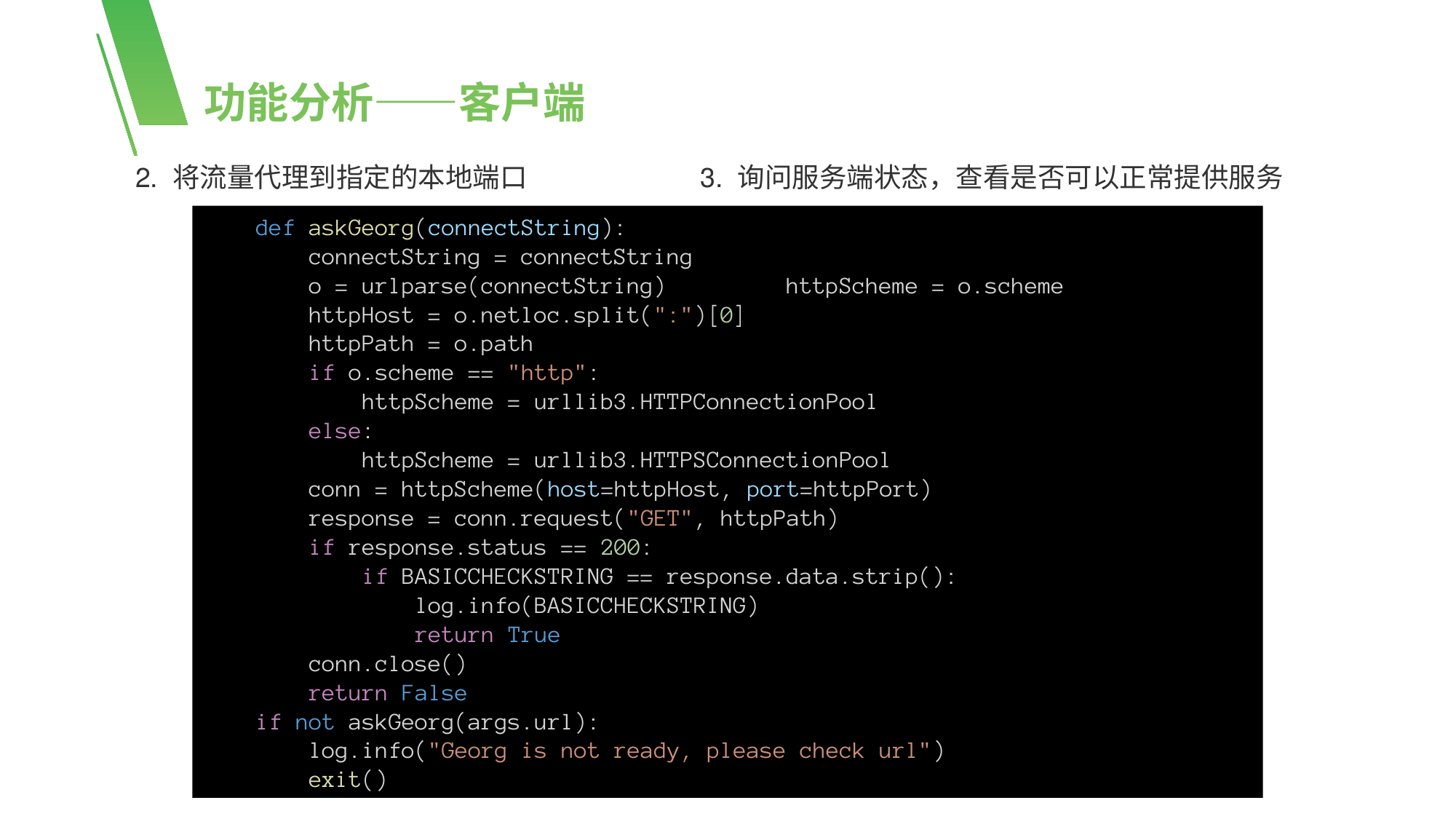

功能分析——客户端
2. 将流量代理到指定的本地端口                           3. 询问服务端状态，查看是否可以正常提供服务
    def askGeorg(connectString):
        connectString = connectString
        o = urlparse(connectString)         httpScheme = o.scheme
        httpHost = o.netloc.split(":")[0]
        httpPath = o.path
        if o.scheme == "http":
            httpScheme = urllib3.HTTPConnectionPool
        else:
            httpScheme = urllib3.HTTPSConnectionPool
        conn = httpScheme(host=httpHost, port=httpPort)
        response = conn.request("GET", httpPath)
        if response.status == 200:
            if BASICCHECKSTRING == response.data.strip():
                log.info(BASICCHECKSTRING)
                return True
        conn.close()
        return False
    if not askGeorg(args.url):
        log.info("Georg is not ready, please check url")
        exit()